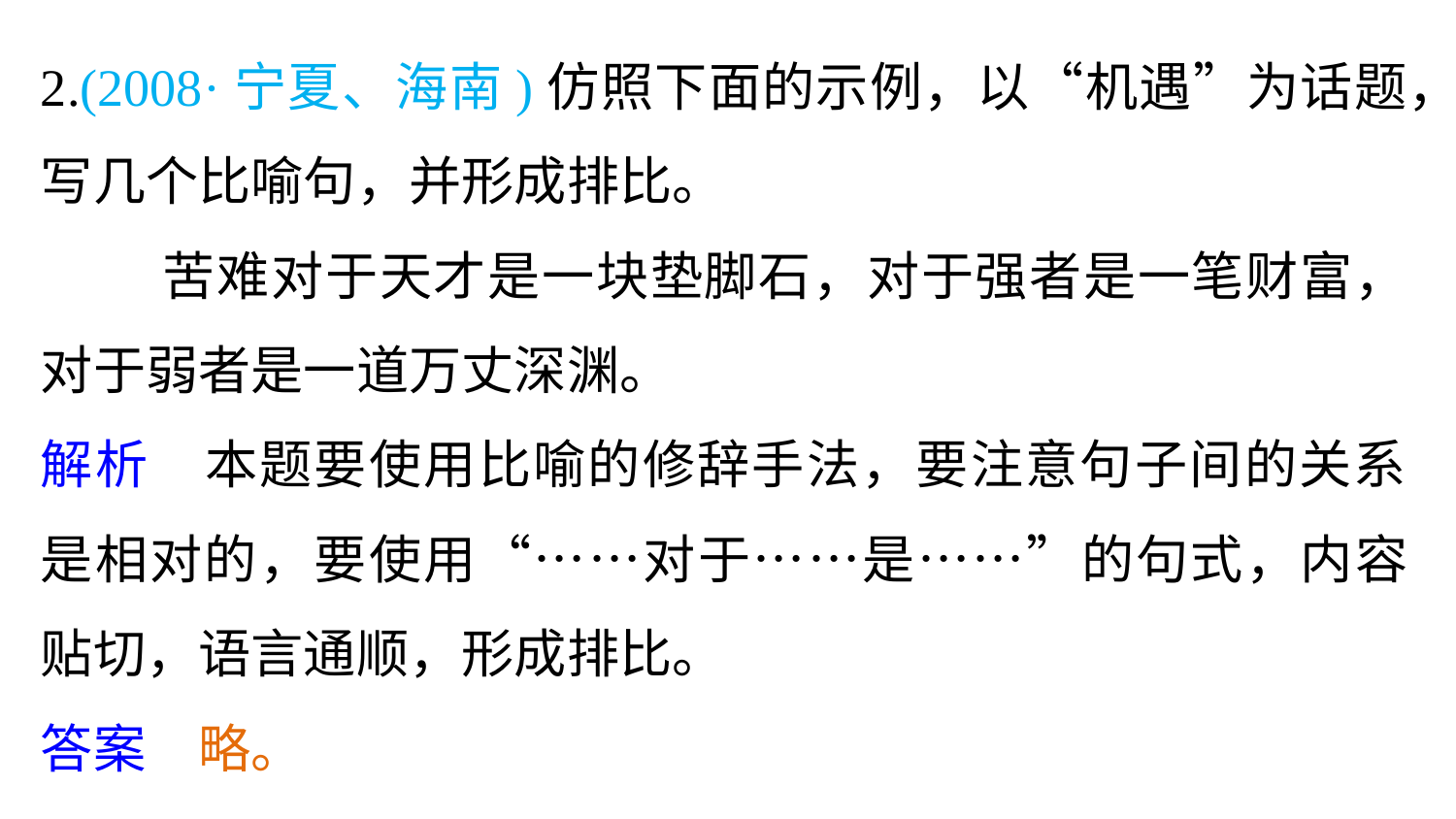

2.(2008·宁夏、海南)仿照下面的示例，以“机遇”为话题，写几个比喻句，并形成排比。
        苦难对于天才是一块垫脚石，对于强者是一笔财富，对于弱者是一道万丈深渊。
解析　本题要使用比喻的修辞手法，要注意句子间的关系是相对的，要使用“……对于……是……”的句式，内容贴切，语言通顺，形成排比。
答案　略。